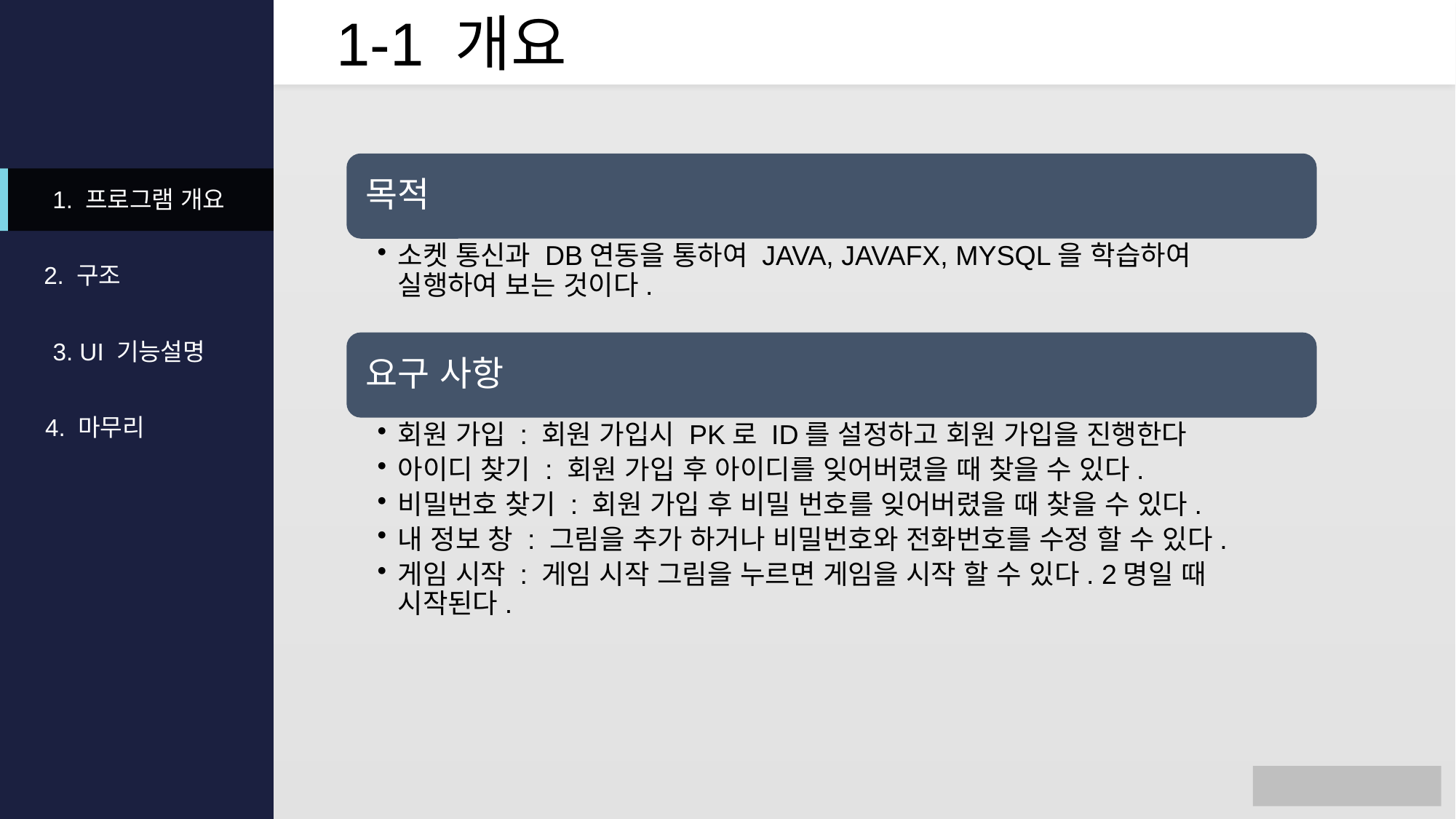

1-1 개요
목적
소켓 통신과 DB연동을 통하여 JAVA, JAVAFX, MYSQL을 학습하여 실행하여 보는 것이다.
요구 사항
회원 가입 : 회원 가입시 PK로 ID를 설정하고 회원 가입을 진행한다
아이디 찾기 : 회원 가입 후 아이디를 잊어버렸을 때 찾을 수 있다.
비밀번호 찾기 : 회원 가입 후 비밀 번호를 잊어버렸을 때 찾을 수 있다.
내 정보 창 : 그림을 추가 하거나 비밀번호와 전화번호를 수정 할 수 있다.
게임 시작 : 게임 시작 그림을 누르면 게임을 시작 할 수 있다. 2명일 때 시작된다.